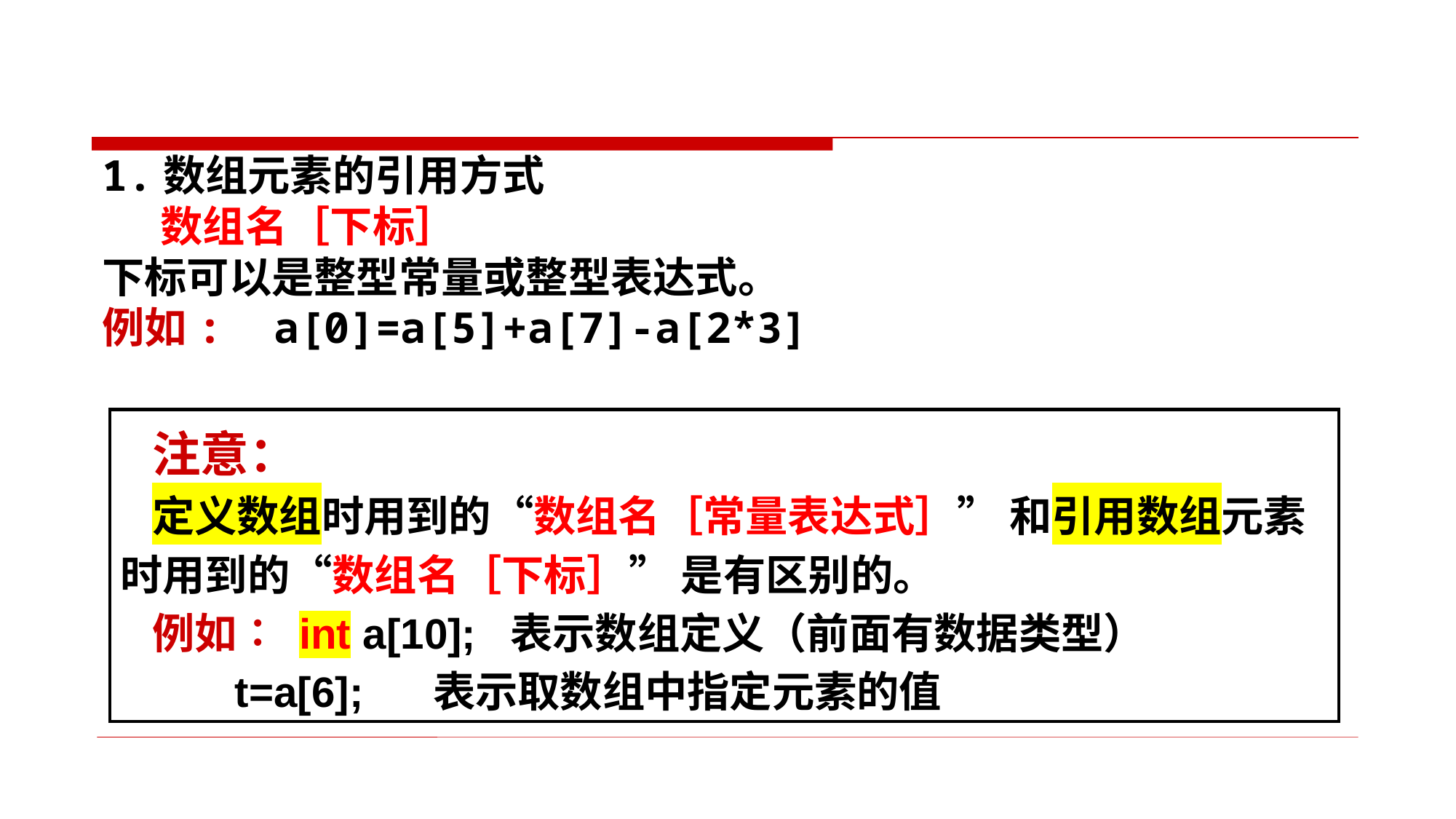

15
1.数组元素的引用方式
     数组名［下标］
下标可以是整型常量或整型表达式。
例如:  a[0]=a[5]+a[7]-a[2*3]
注意：
定义数组时用到的“数组名［常量表达式］” 和引用数组元素时用到的“数组名［下标］” 是有区别的。
例如∶ int a[10];  表示数组定义（前面有数据类型）
       t=a[6];     表示取数组中指定元素的值